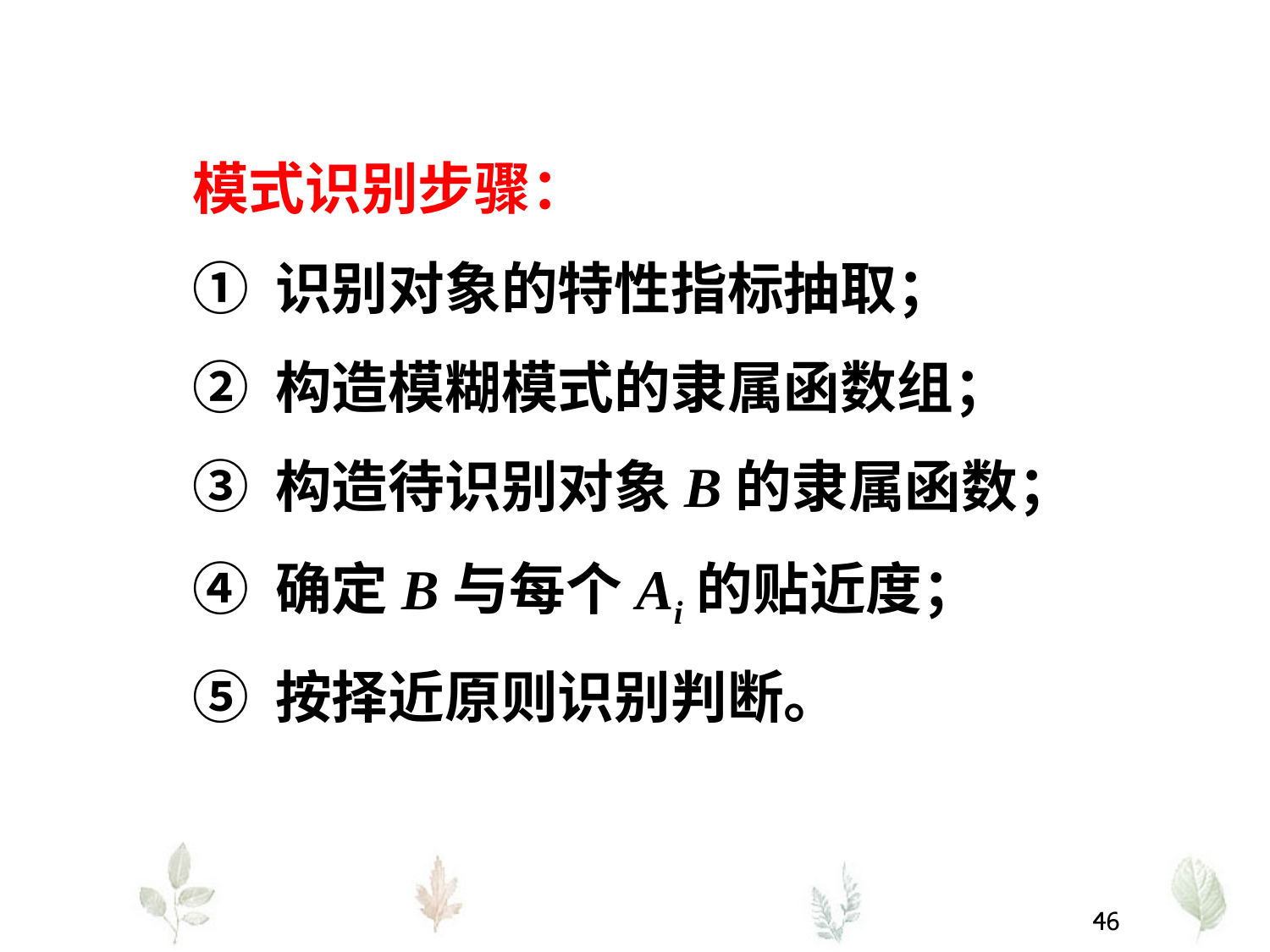

模式识别步骤：
① 识别对象的特性指标抽取；
② 构造模糊模式的隶属函数组；
③ 构造待识别对象B的隶属函数；
④ 确定B与每个Ai的贴近度；
⑤ 按择近原则识别判断。
46